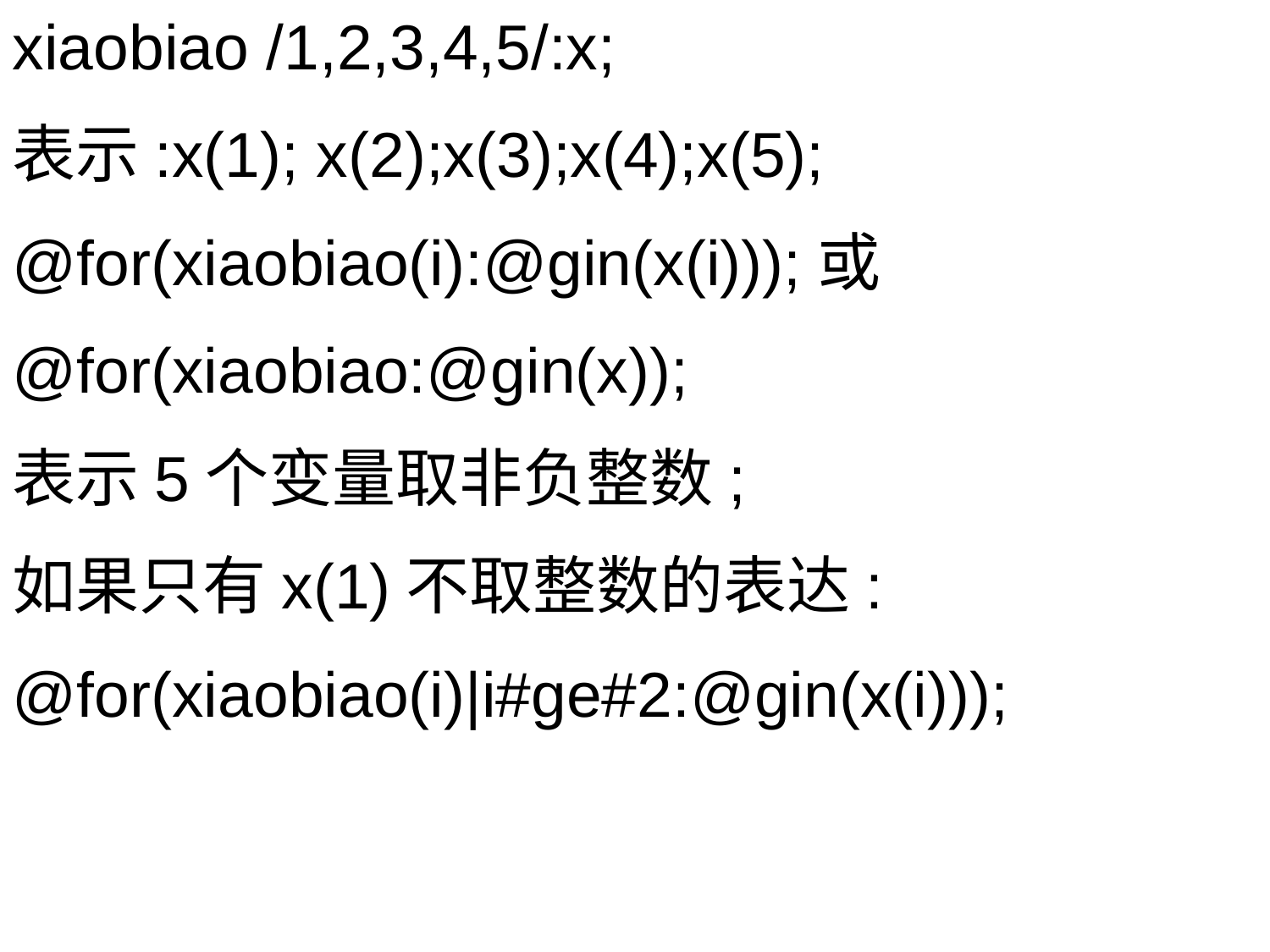

xiaobiao /1,2,3,4,5/:x;
表示:x(1); x(2);x(3);x(4);x(5);
@for(xiaobiao(i):@gin(x(i)));或
@for(xiaobiao:@gin(x));
表示5个变量取非负整数;
如果只有x(1)不取整数的表达:
@for(xiaobiao(i)|i#ge#2:@gin(x(i)));